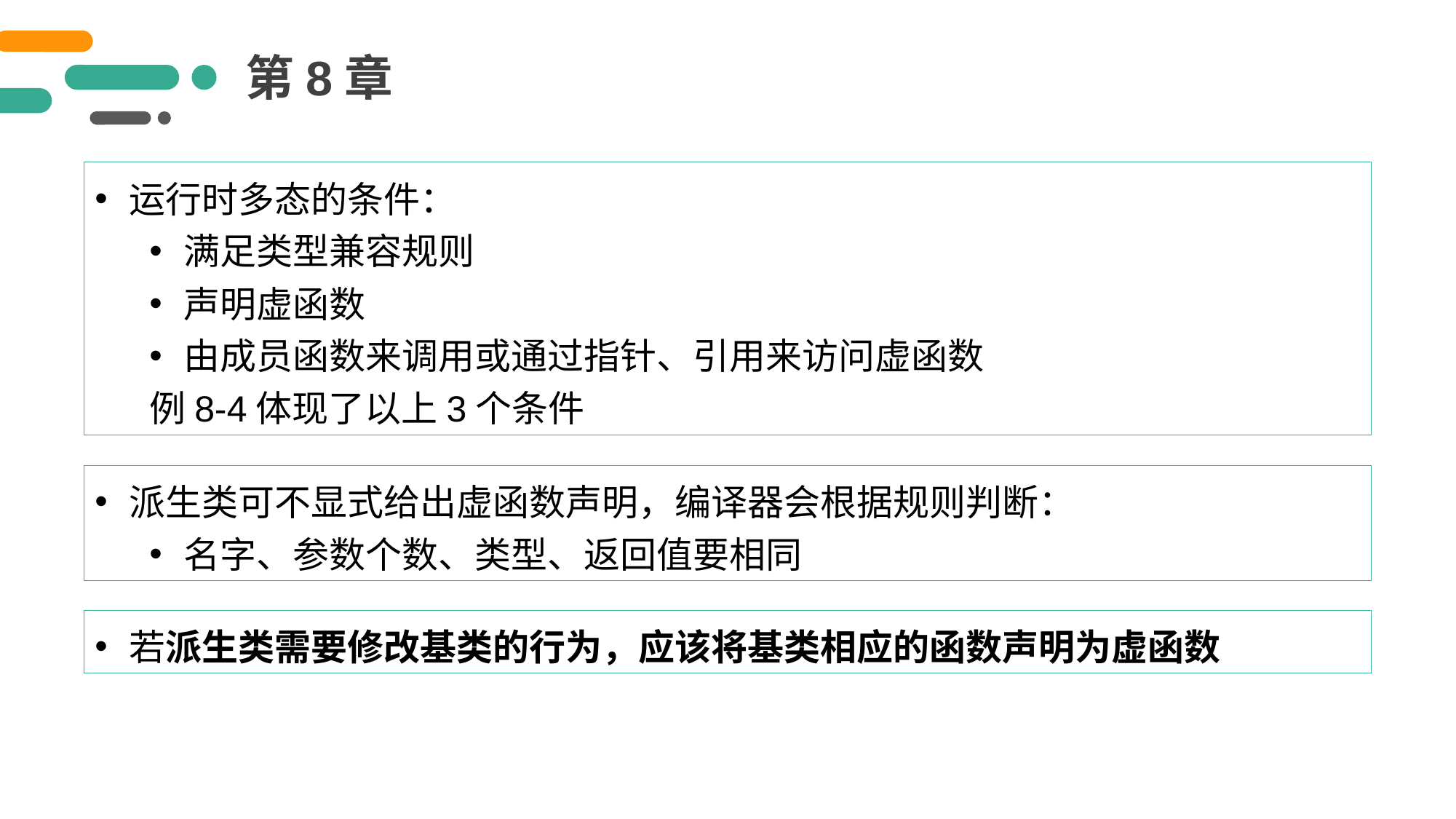

第8章
运行时多态的条件：
满足类型兼容规则
声明虚函数
由成员函数来调用或通过指针、引用来访问虚函数
例8-4体现了以上3个条件
派生类可不显式给出虚函数声明，编译器会根据规则判断：
名字、参数个数、类型、返回值要相同
若派生类需要修改基类的行为，应该将基类相应的函数声明为虚函数